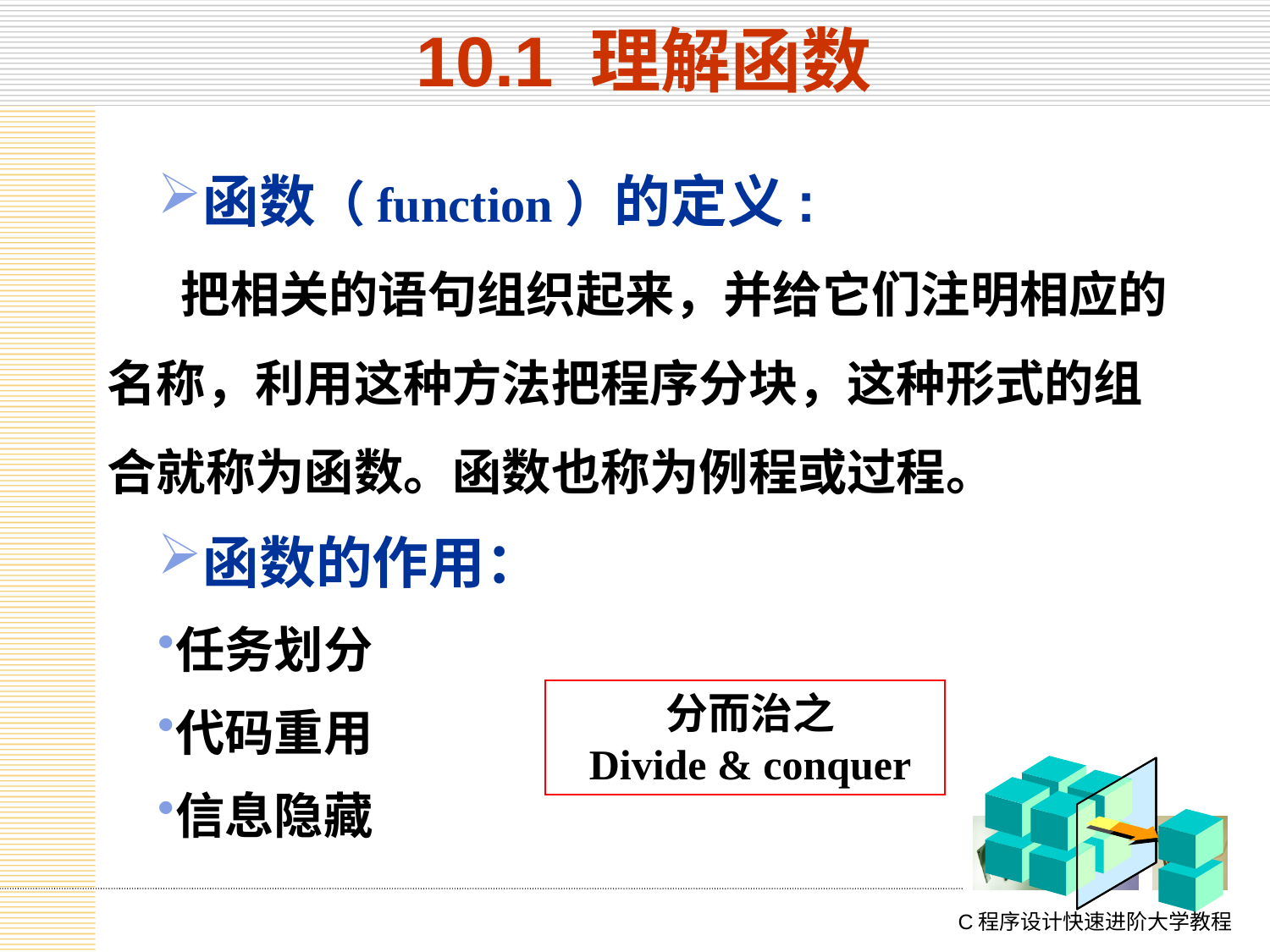

# 10.1 理解函数
函数（function）的定义:
 把相关的语句组织起来，并给它们注明相应的名称，利用这种方法把程序分块，这种形式的组合就称为函数。函数也称为例程或过程。
函数的作用：
任务划分
代码重用
信息隐藏
 分而治之
 Divide & conquer

5
C程序设计快速进阶大学教程